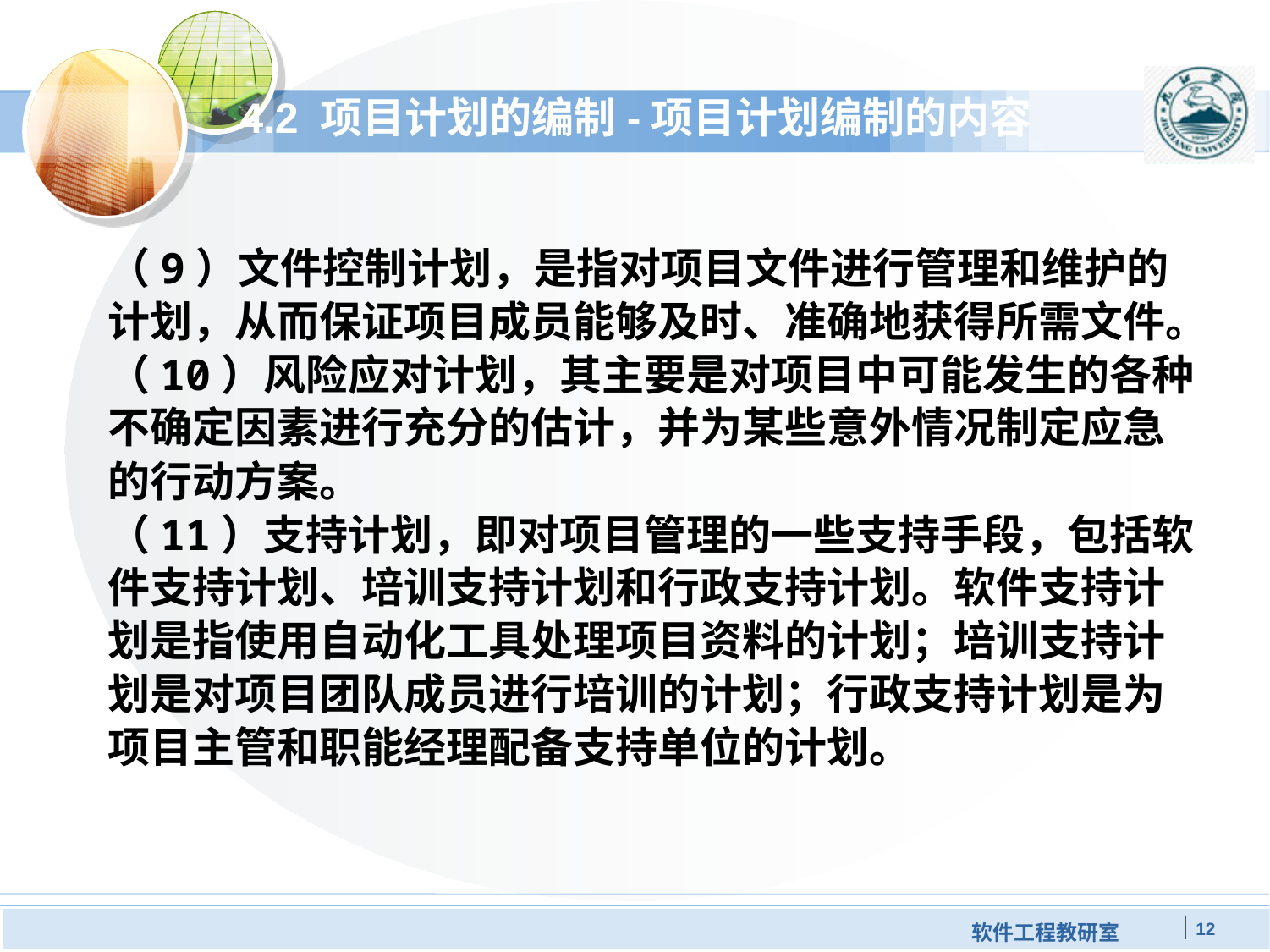

# 4.2 项目计划的编制-项目计划编制的内容
（9）文件控制计划，是指对项目文件进行管理和维护的计划，从而保证项目成员能够及时、准确地获得所需文件。
（10）风险应对计划，其主要是对项目中可能发生的各种不确定因素进行充分的估计，并为某些意外情况制定应急的行动方案。
（11）支持计划，即对项目管理的一些支持手段，包括软件支持计划、培训支持计划和行政支持计划。软件支持计划是指使用自动化工具处理项目资料的计划；培训支持计划是对项目团队成员进行培训的计划；行政支持计划是为项目主管和职能经理配备支持单位的计划。